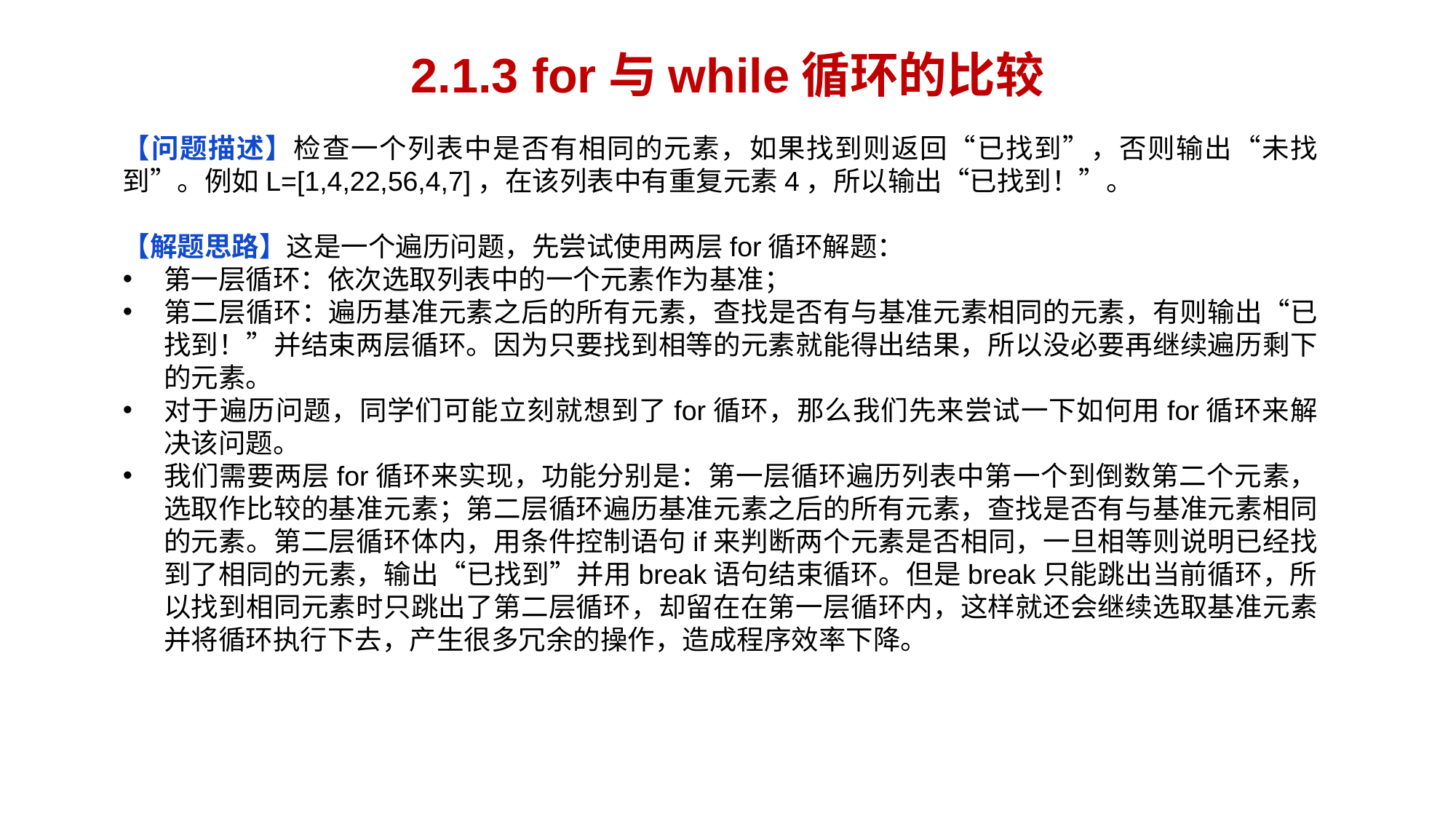

# 2.1.3 for与while循环的比较
【问题描述】检查一个列表中是否有相同的元素，如果找到则返回“已找到”，否则输出“未找到”。例如L=[1,4,22,56,4,7]，在该列表中有重复元素4，所以输出“已找到！”。

【解题思路】这是一个遍历问题，先尝试使用两层for循环解题：
第一层循环：依次选取列表中的一个元素作为基准；
第二层循环：遍历基准元素之后的所有元素，查找是否有与基准元素相同的元素，有则输出“已找到！”并结束两层循环。因为只要找到相等的元素就能得出结果，所以没必要再继续遍历剩下的元素。
对于遍历问题，同学们可能立刻就想到了for循环，那么我们先来尝试一下如何用for循环来解决该问题。
我们需要两层for循环来实现，功能分别是：第一层循环遍历列表中第一个到倒数第二个元素，选取作比较的基准元素；第二层循环遍历基准元素之后的所有元素，查找是否有与基准元素相同的元素。第二层循环体内，用条件控制语句if来判断两个元素是否相同，一旦相等则说明已经找到了相同的元素，输出“已找到”并用break语句结束循环。但是break只能跳出当前循环，所以找到相同元素时只跳出了第二层循环，却留在在第一层循环内，这样就还会继续选取基准元素并将循环执行下去，产生很多冗余的操作，造成程序效率下降。